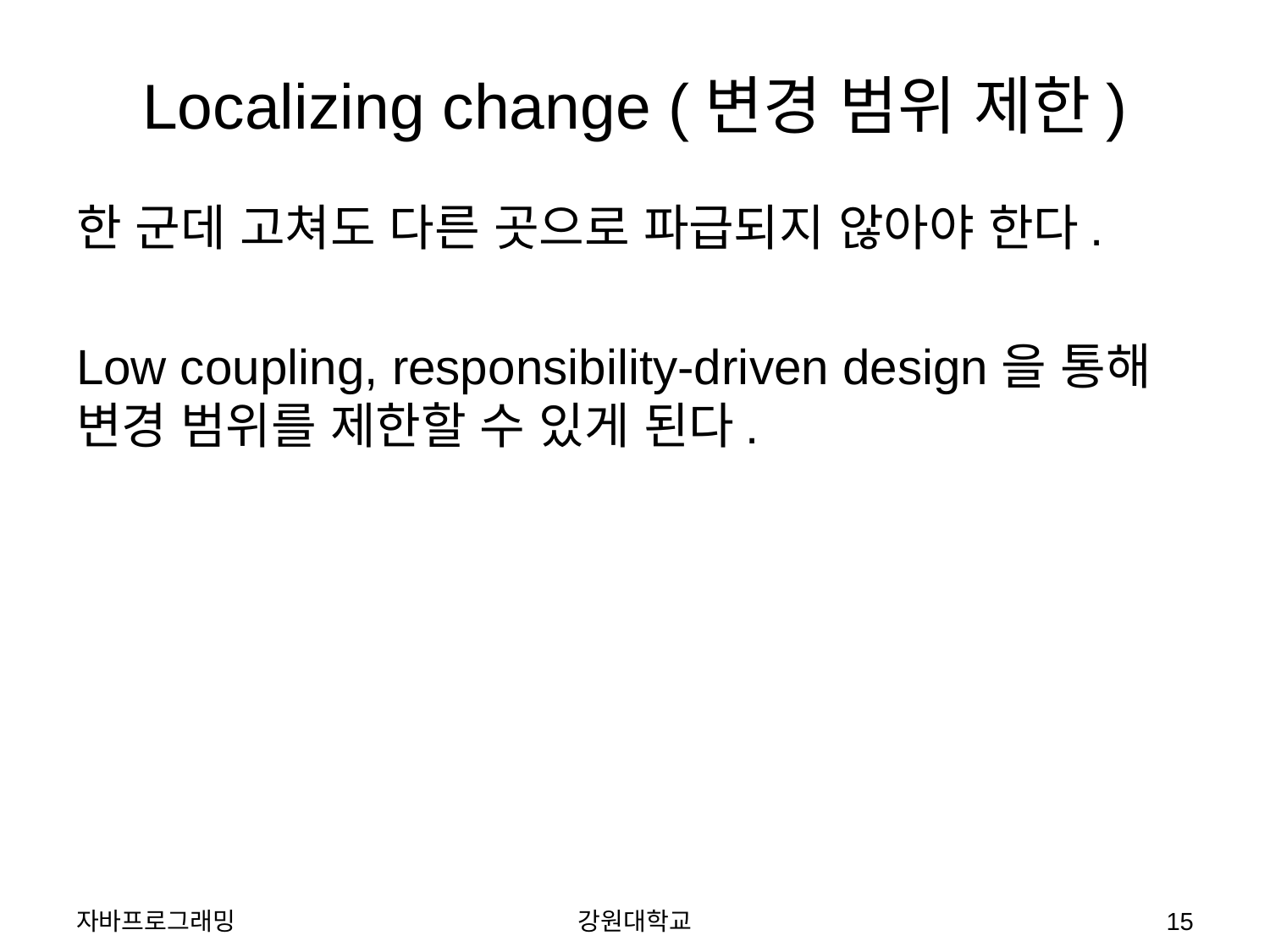

# Localizing change (변경 범위 제한)
한 군데 고쳐도 다른 곳으로 파급되지 않아야 한다.

Low coupling, responsibility-driven design을 통해 변경 범위를 제한할 수 있게 된다.

자바프로그래밍
강원대학교
15